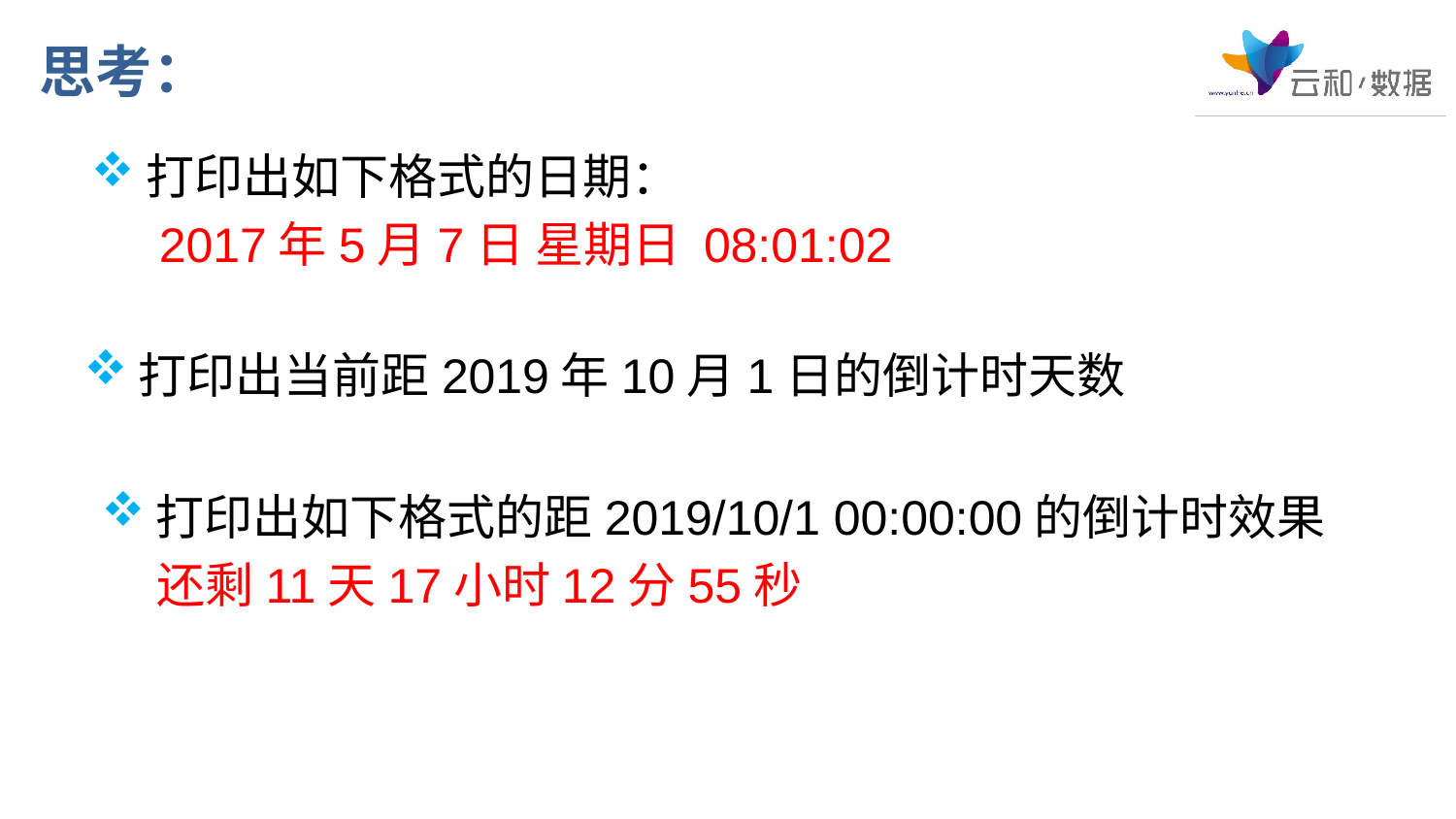

# 思考：
打印出如下格式的日期：
     2017年5月7日 星期日 08:01:02

打印出当前距2019年10月1日的倒计时天数

打印出如下格式的距2019/10/1 00:00:00的倒计时效果
    还剩11天17小时12分55秒
20